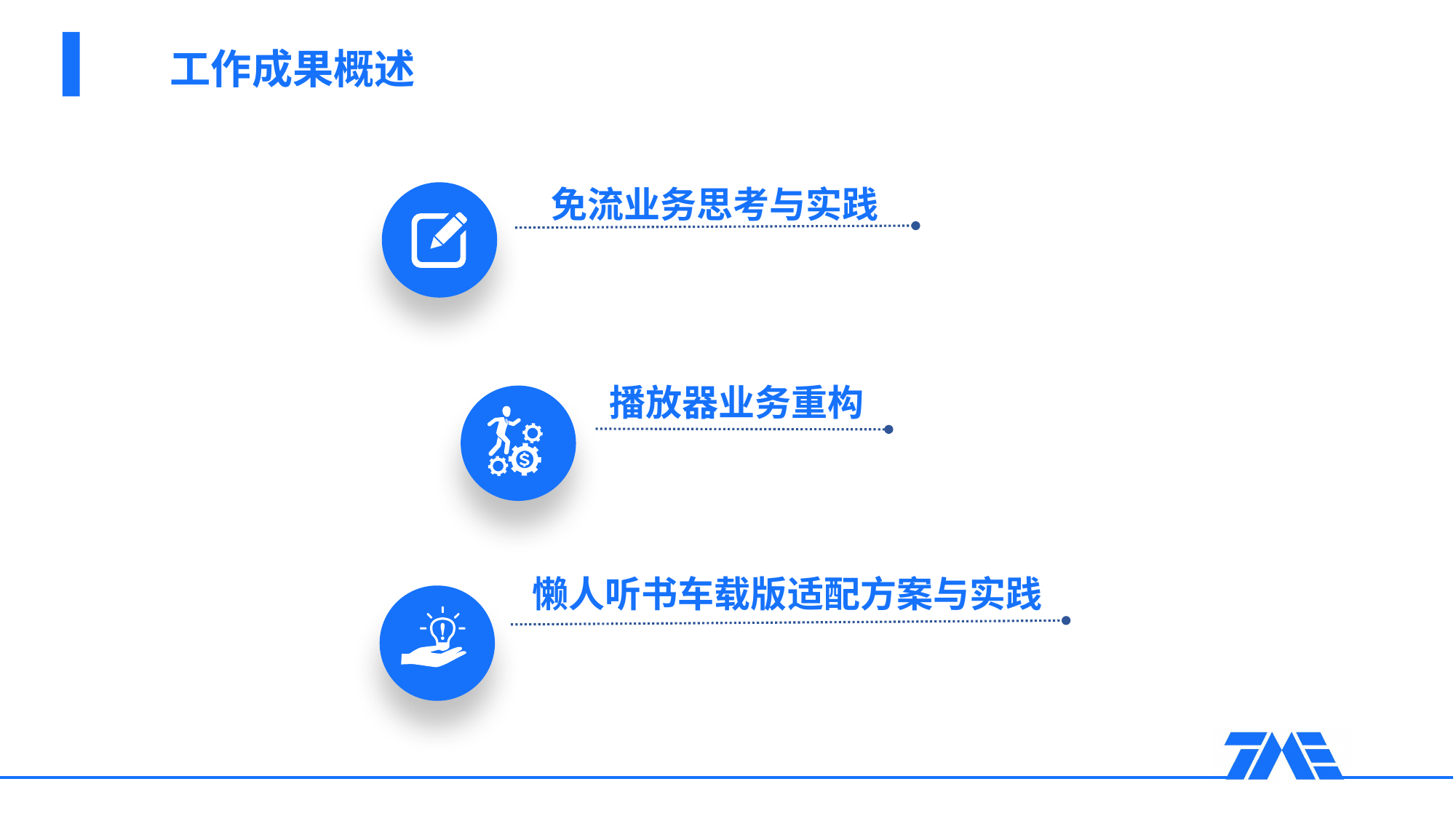

工作成果概述
免流业务思考与实践

播放器业务重构

懒人听书车载版适配方案与实践